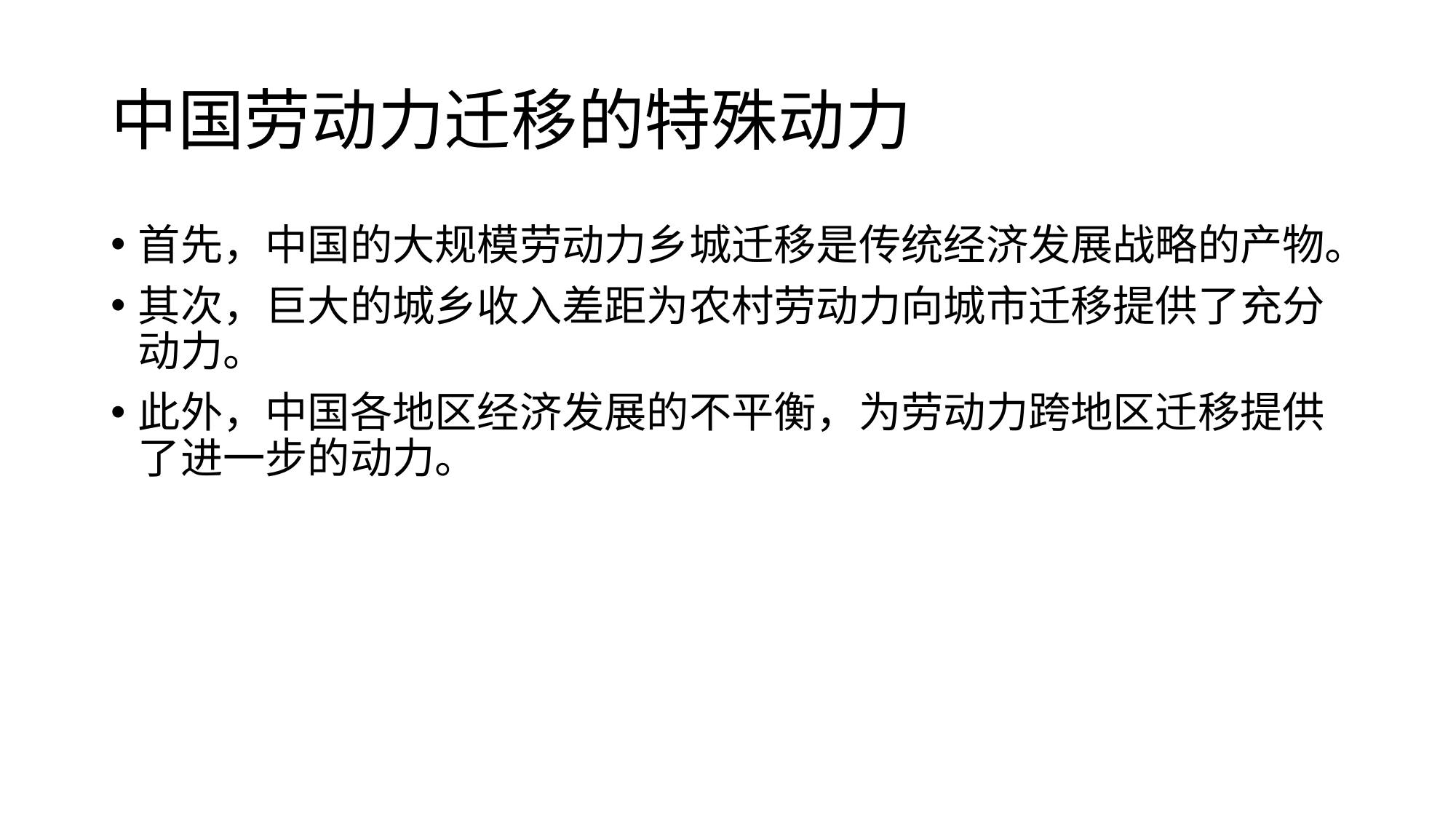

# 中国劳动力迁移的特殊动力
首先，中国的大规模劳动力乡城迁移是传统经济发展战略的产物。
其次，巨大的城乡收入差距为农村劳动力向城市迁移提供了充分动力。
此外，中国各地区经济发展的不平衡，为劳动力跨地区迁移提供了进一步的动力。